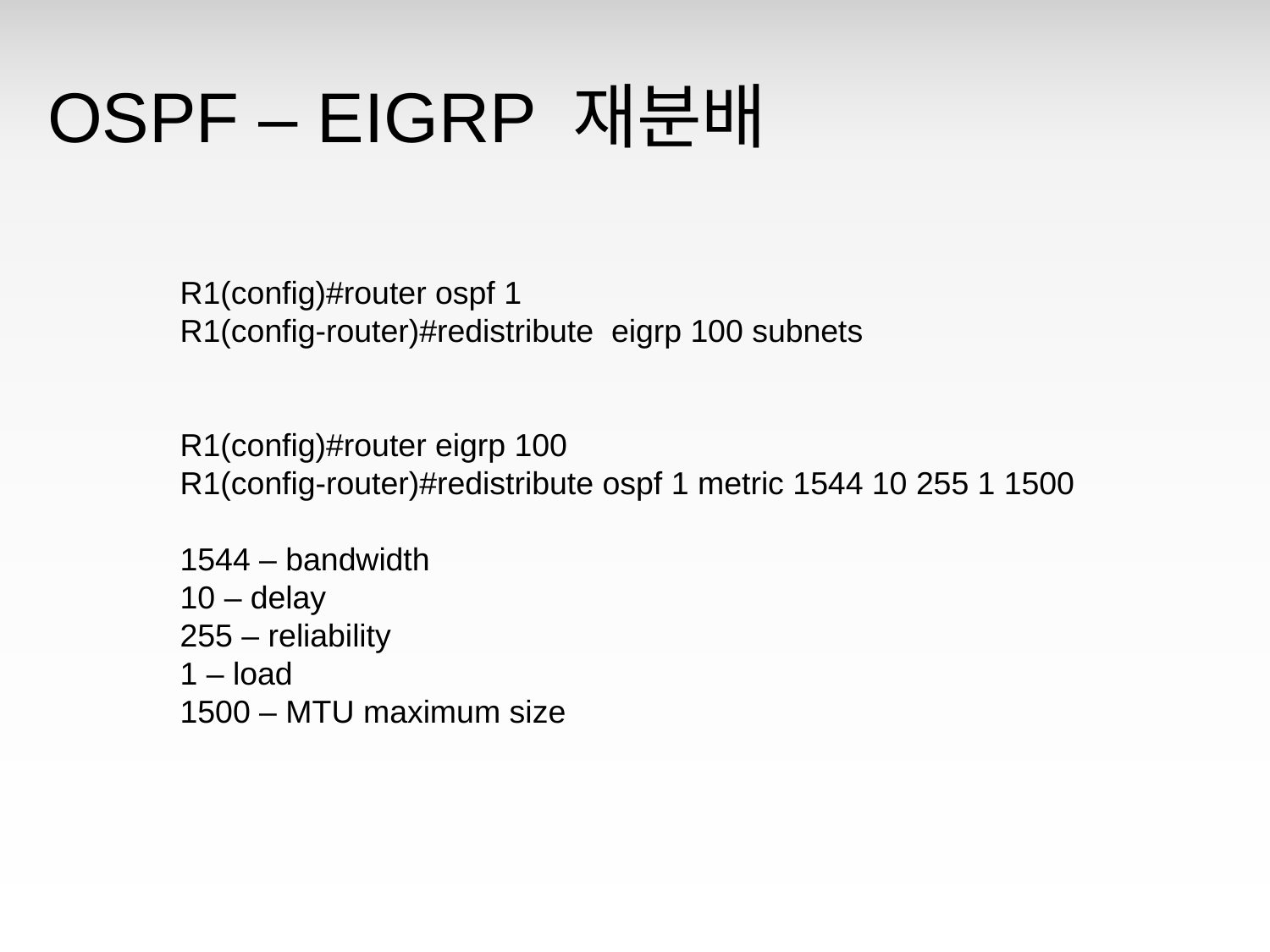

OSPF – EIGRP 재분배
R1(config)#router ospf 1
R1(config-router)#redistribute  eigrp 100 subnets

R1(config)#router eigrp 100
R1(config-router)#redistribute ospf 1 metric 1544 10 255 1 1500

1544 – bandwidth
10 – delay
255 – reliability
1 – load
1500 – MTU maximum size